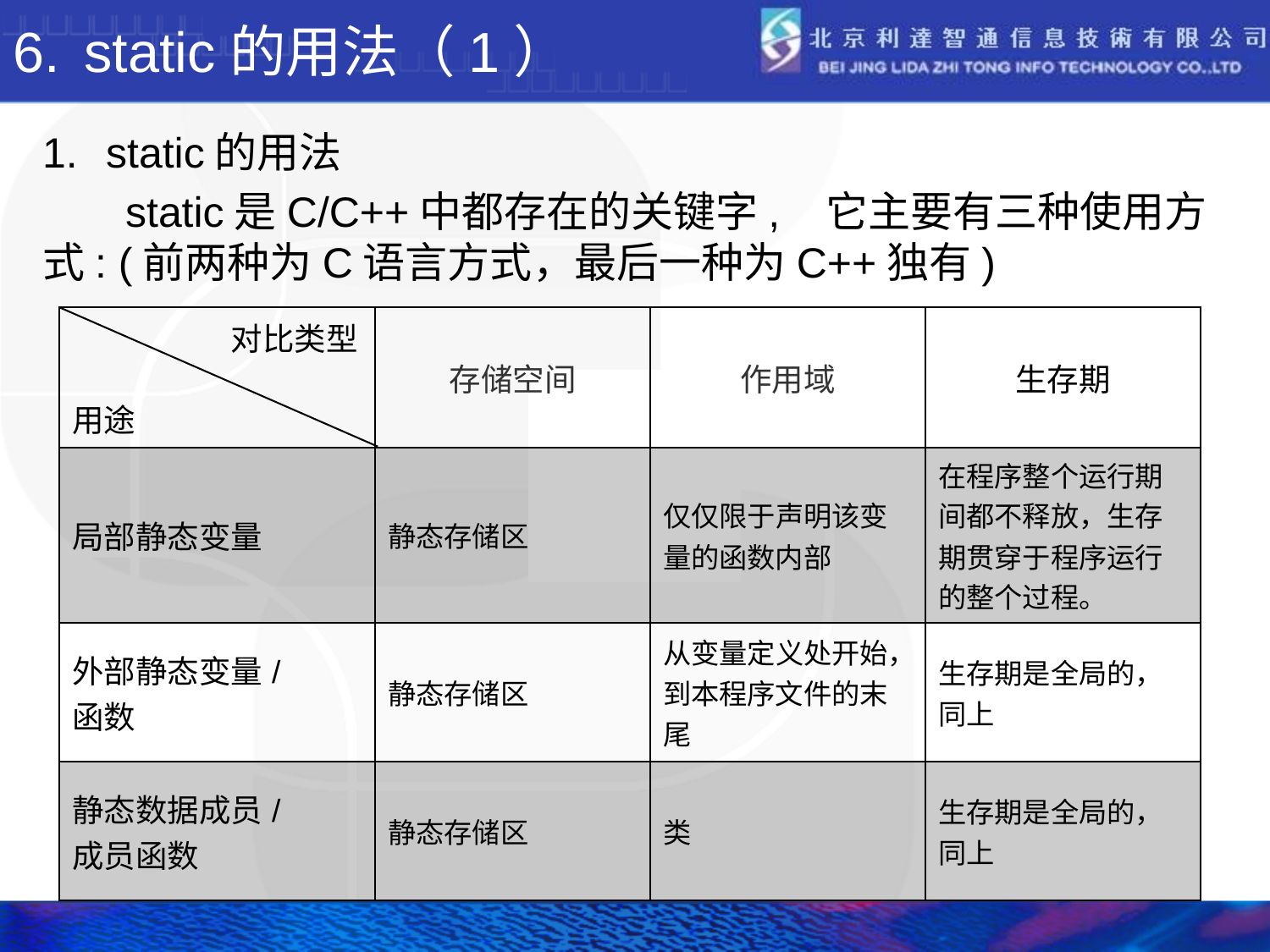

# static的用法（1）
static的用法
       static是C/C++中都存在的关键字,   它主要有三种使用方式: (前两种为C语言方式，最后一种为C++独有)

| 对比类型 用途 | 存储空间 | 作用域 | 生存期 |
| --- | --- | --- | --- |
| 局部静态变量 | 静态存储区 | 仅仅限于声明该变量的函数内部 | 在程序整个运行期间都不释放，生存期贯穿于程序运行的整个过程。 |
| 外部静态变量/ 函数 | 静态存储区 | 从变量定义处开始，到本程序文件的末尾 | 生存期是全局的，同上 |
| 静态数据成员/ 成员函数 | 静态存储区 | 类 | 生存期是全局的，同上 |